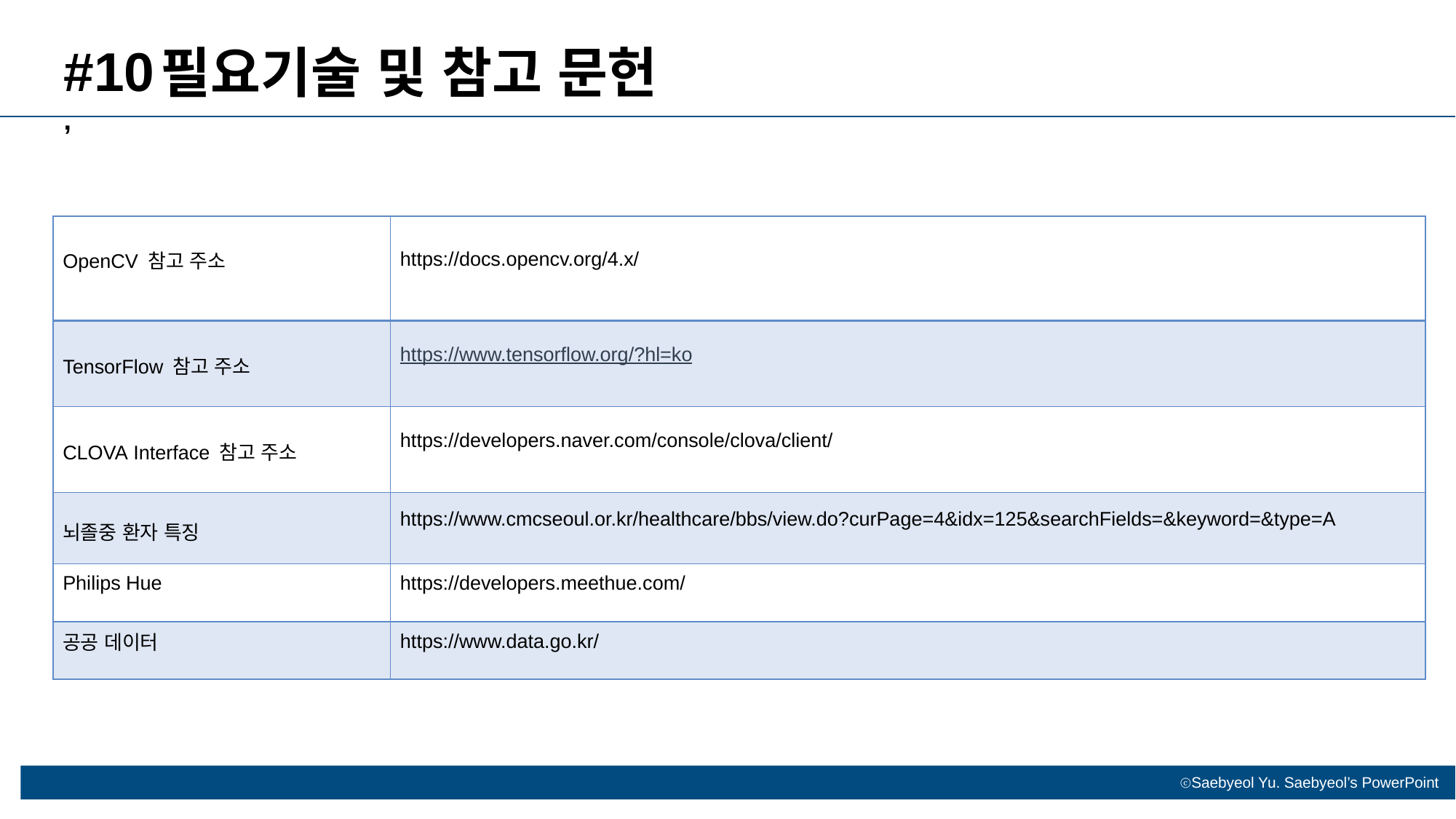

#10,
필요기술 및 참고 문헌
| OpenCV 참고 주소 | https://docs.opencv.org/4.x/ |
| --- | --- |
| TensorFlow 참고 주소 | https://www.tensorflow.org/?hl=ko |
| CLOVA Interface 참고 주소 | https://developers.naver.com/console/clova/client/ |
| 뇌졸중 환자 특징 | https://www.cmcseoul.or.kr/healthcare/bbs/view.do?curPage=4&idx=125&searchFields=&keyword=&type=A |
| Philips Hue | https://developers.meethue.com/ |
| 공공 데이터 | https://www.data.go.kr/ |